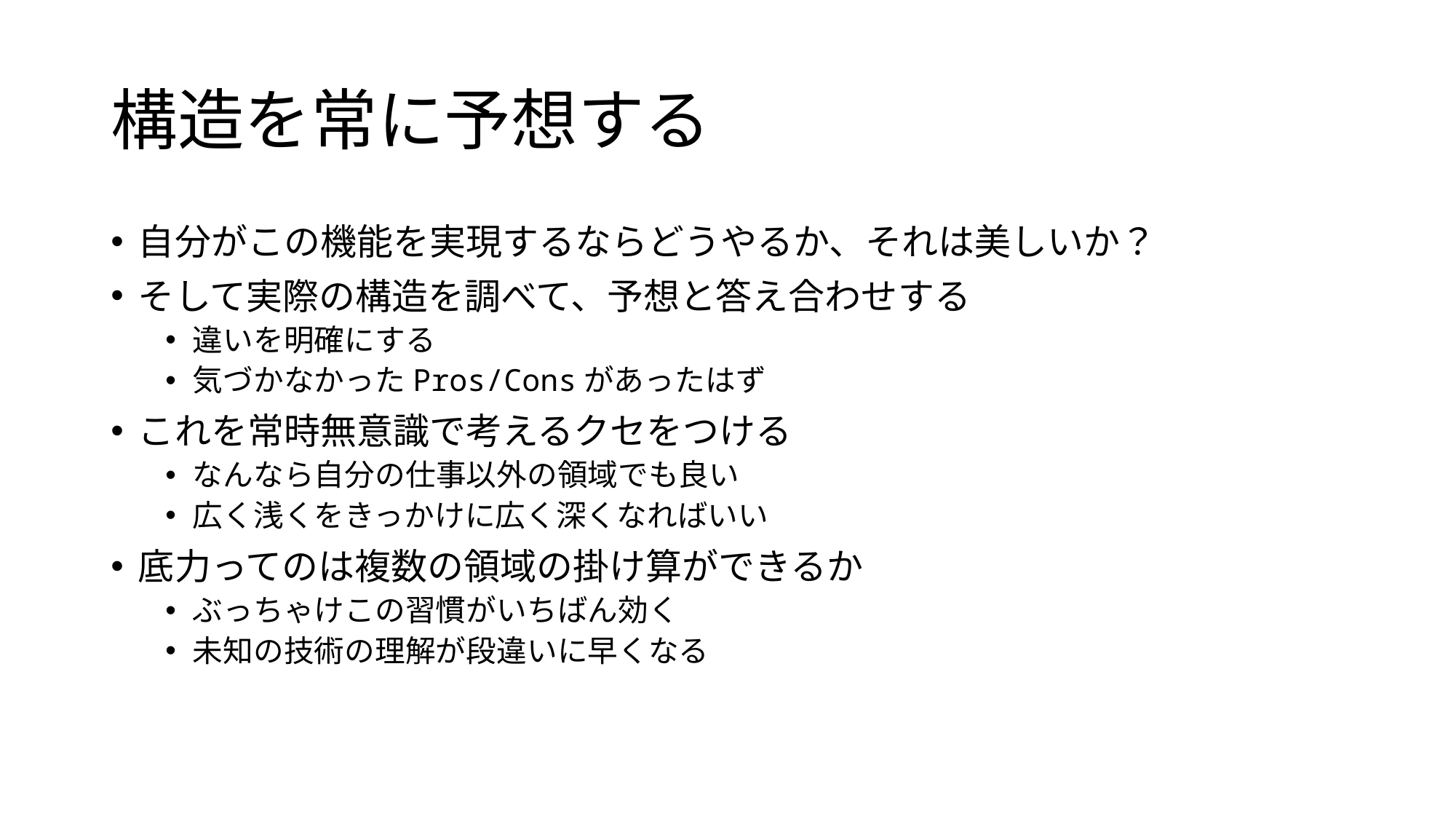

# 構造を常に予想する
自分がこの機能を実現するならどうやるか、それは美しいか？
そして実際の構造を調べて、予想と答え合わせする
違いを明確にする
気づかなかったPros/Consがあったはず
これを常時無意識で考えるクセをつける
なんなら自分の仕事以外の領域でも良い
広く浅くをきっかけに広く深くなればいい
底力ってのは複数の領域の掛け算ができるか
ぶっちゃけこの習慣がいちばん効く
未知の技術の理解が段違いに早くなる